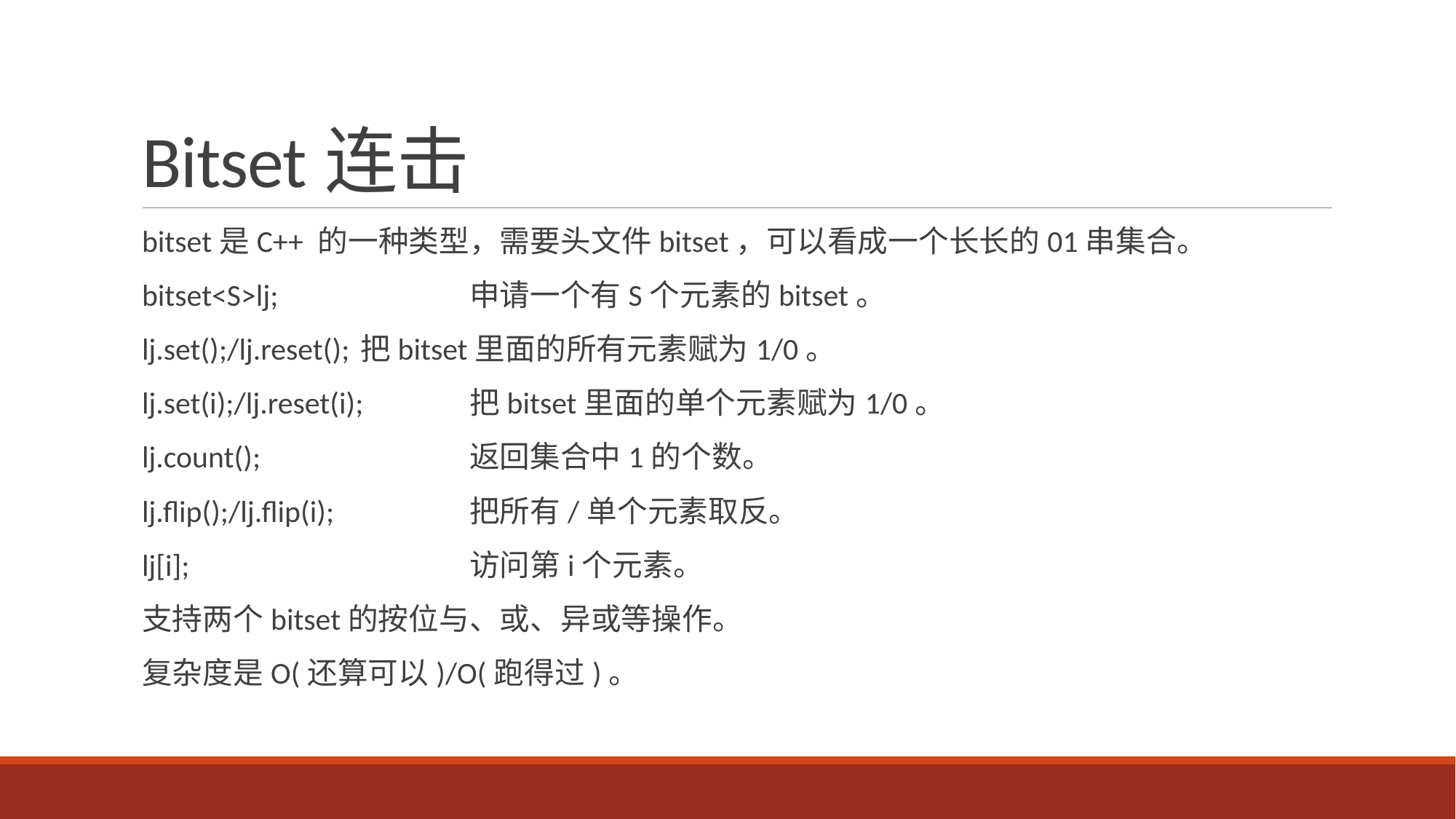

# Bitset连击
bitset是C++ 的一种类型，需要头文件bitset，可以看成一个长长的01串集合。
bitset<S>lj;		申请一个有S个元素的bitset。
lj.set();/lj.reset();	把bitset里面的所有元素赋为1/0。
lj.set(i);/lj.reset(i);	把bitset里面的单个元素赋为1/0。
lj.count();		返回集合中1的个数。
lj.flip();/lj.flip(i);		把所有/单个元素取反。
lj[i];			访问第i个元素。
支持两个bitset的按位与、或、异或等操作。
复杂度是O(还算可以)/O(跑得过)。